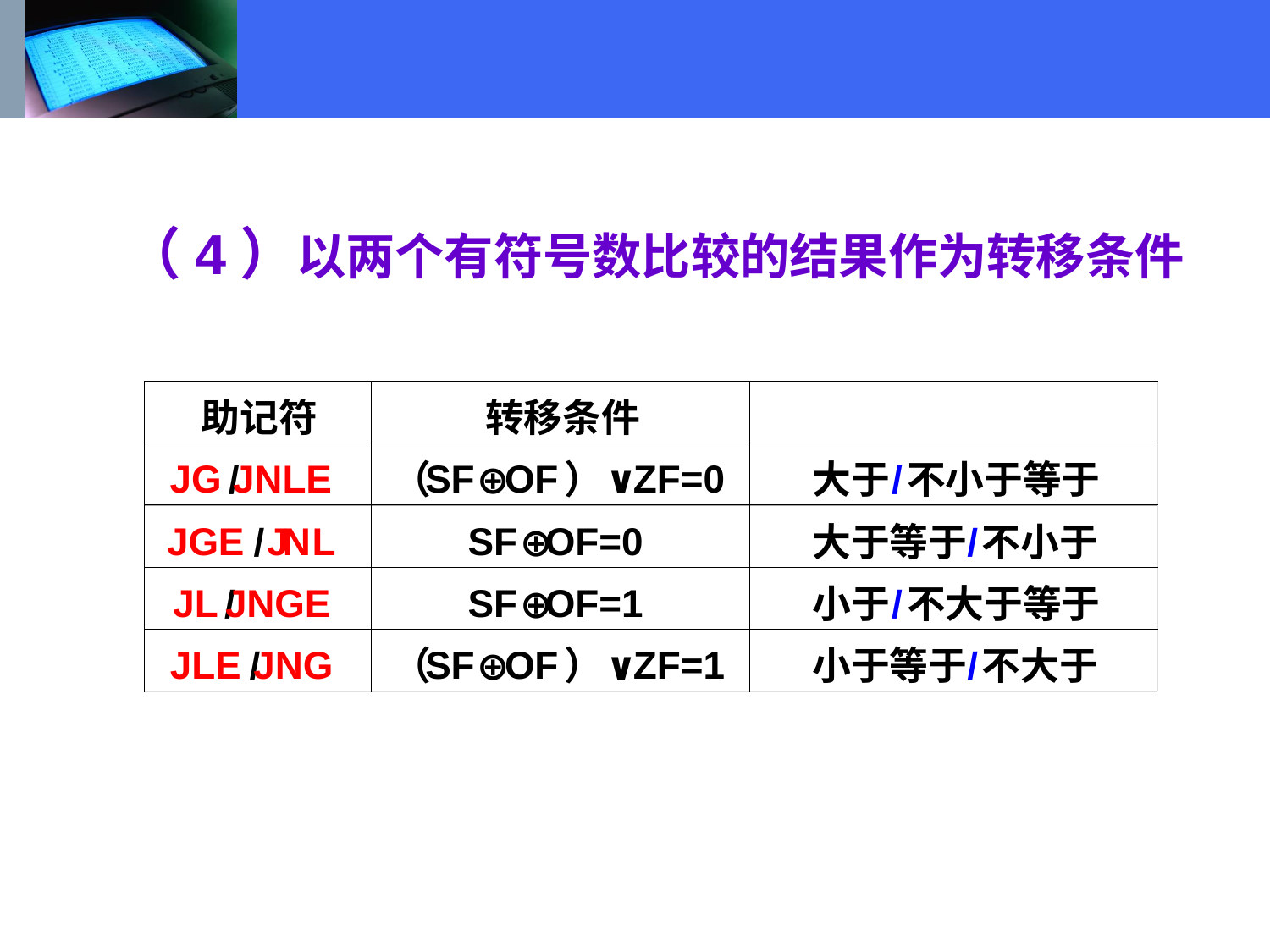

（4）以两个有符号数比较的结果作为转移条件

助记符
转移条件

JG
JNLE

SF
OF
ZF=0

/
（
⊕
）
∨
大于
/
不小于等于

JGE
J
N
L

SF
OF=0

/
⊕
大于等于
/
不小于

JL
JNGE

SF
OF=1

/
⊕
小于
/
不大于等于

JLE
JNG

SF
OF
ZF=1

/
（
⊕
）
∨
小于等于
/
不大于